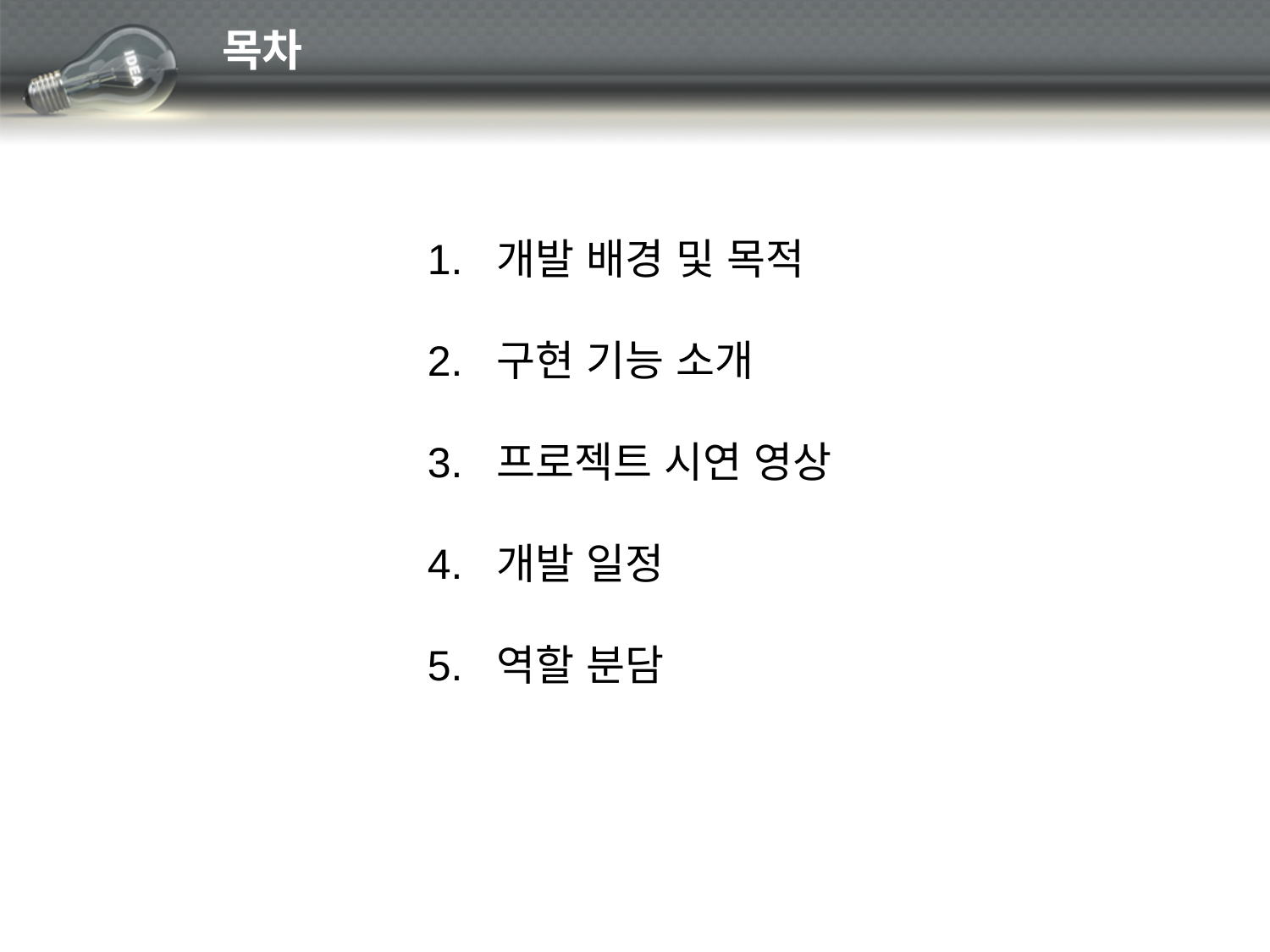

목차
1.  개발 배경 및 목적

2.  구현 기능 소개

3.  프로젝트 시연 영상

4.  개발 일정

5.  역할 분담